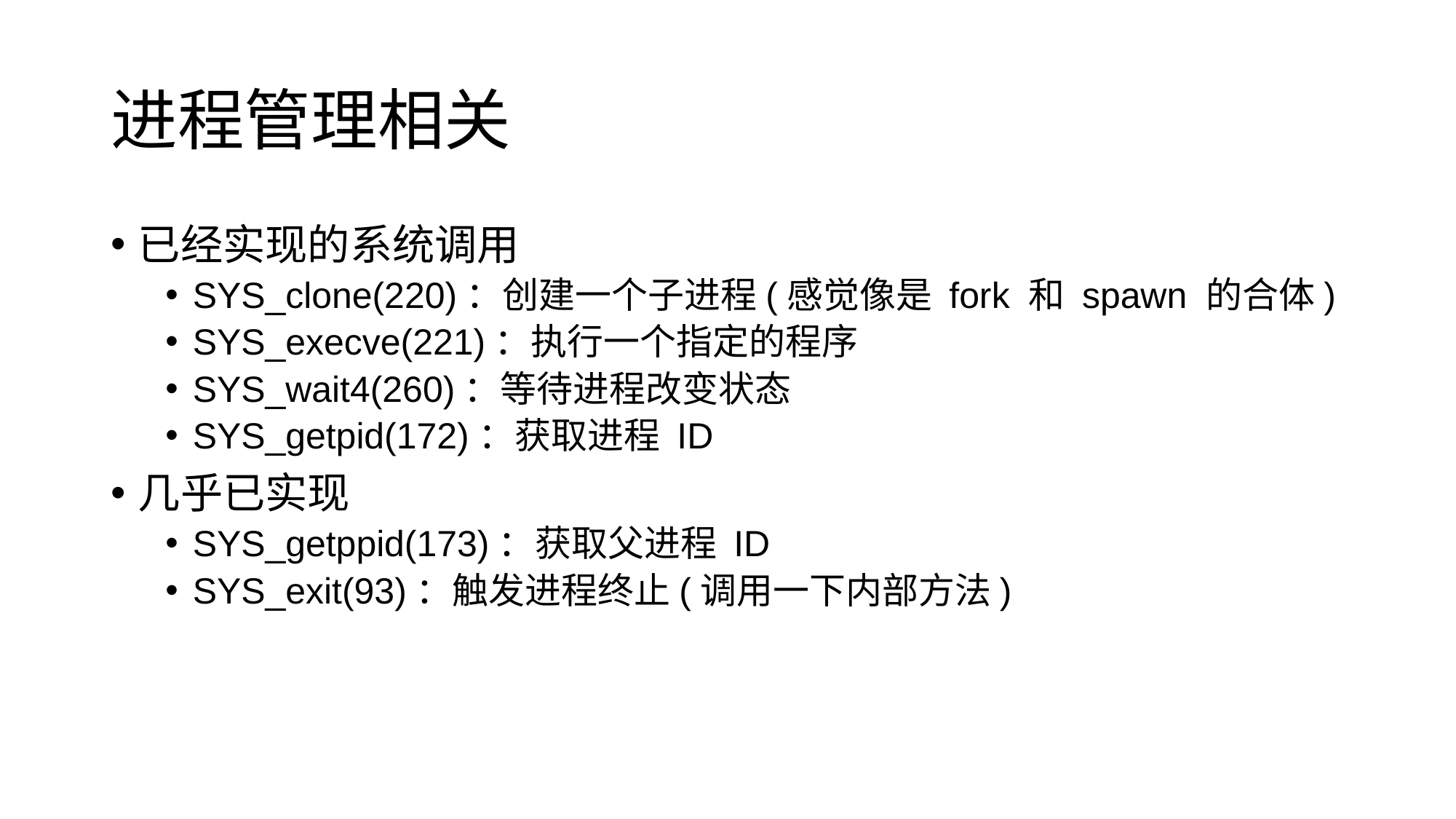

# 进程管理相关
已经实现的系统调用
SYS_clone(220)：创建一个子进程(感觉像是 fork 和 spawn 的合体)
SYS_execve(221)：执行一个指定的程序
SYS_wait4(260)：等待进程改变状态
SYS_getpid(172)：获取进程 ID
几乎已实现
SYS_getppid(173)：获取父进程 ID
SYS_exit(93)：触发进程终止(调用一下内部方法)